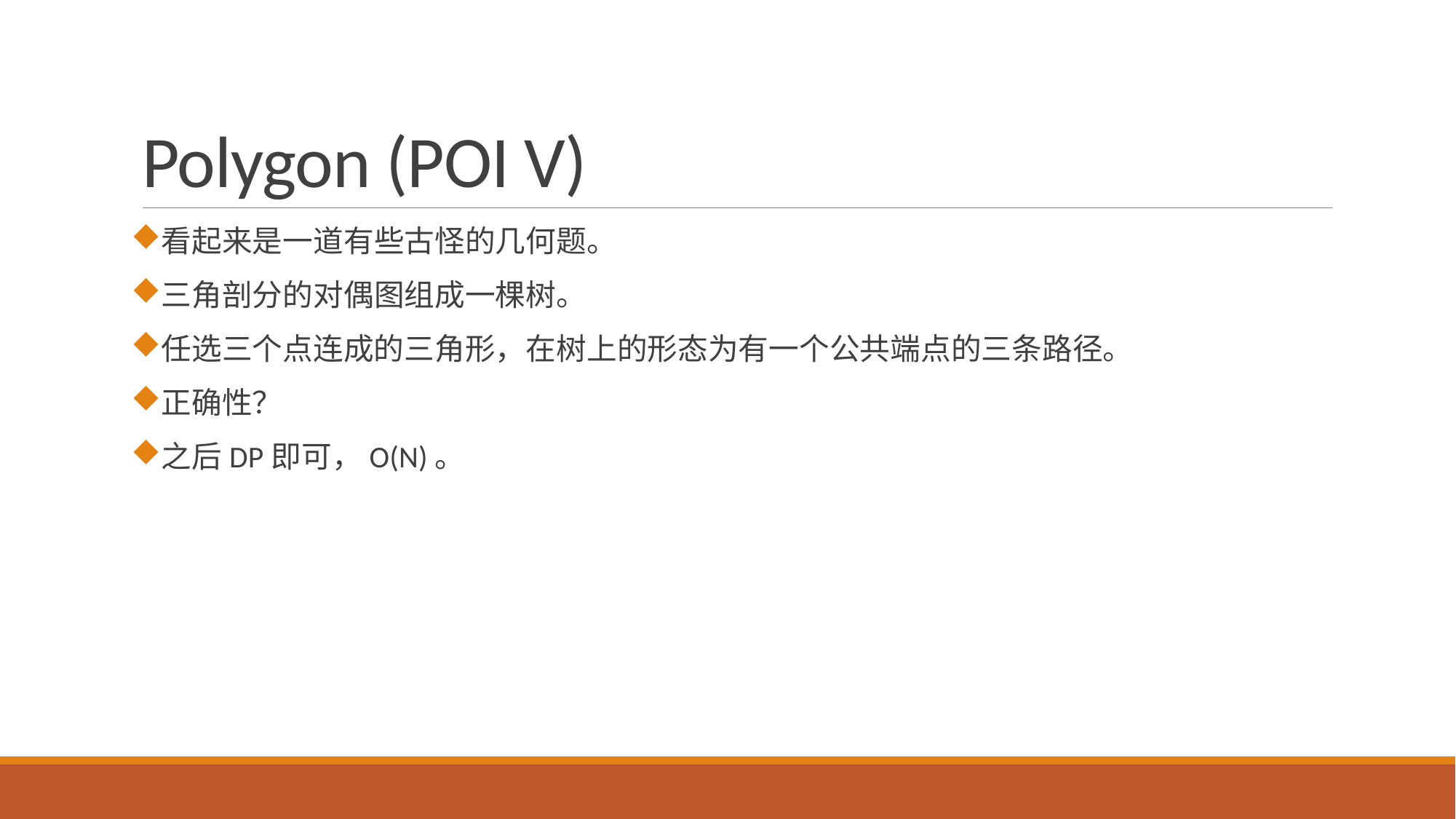

# Polygon (POI V)
看起来是一道有些古怪的几何题。
三角剖分的对偶图组成一棵树。
任选三个点连成的三角形，在树上的形态为有一个公共端点的三条路径。
正确性？
之后DP即可，O(N)。